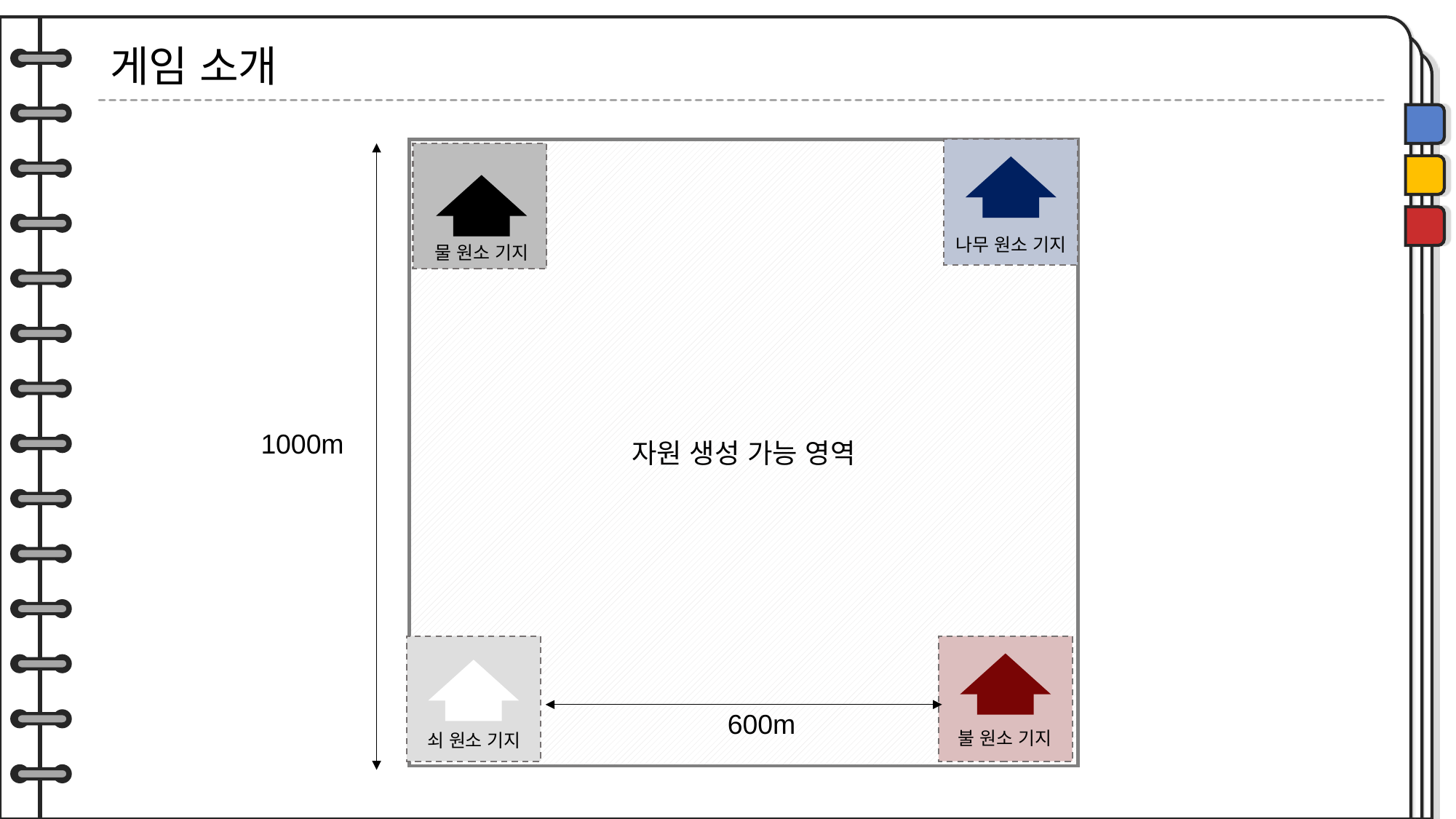

게임 소개

자원 생성 가능 영역

나무 원소 기지
물 원소 기지
1000m

600m
불 원소 기지
쇠 원소 기지